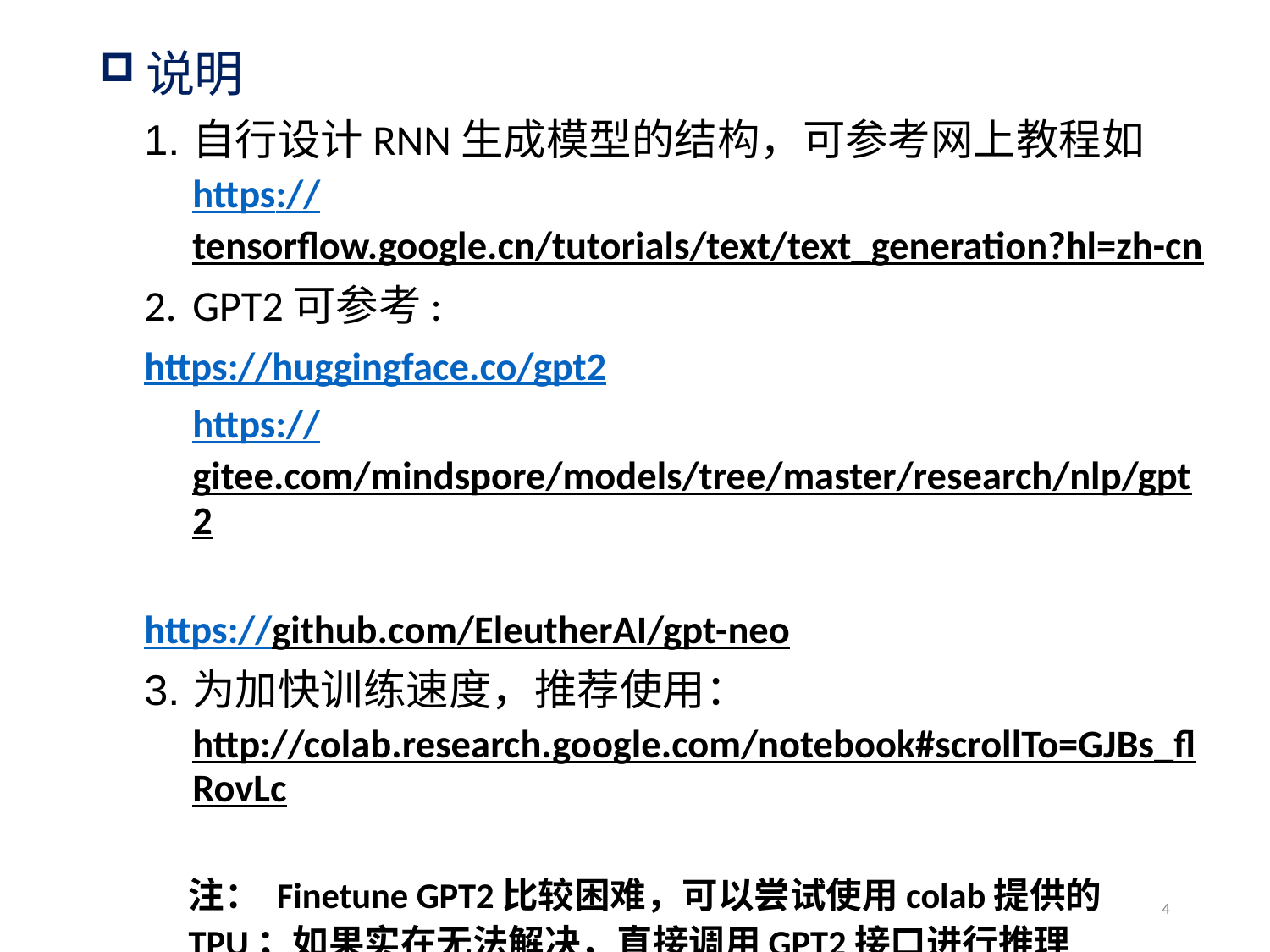

说明
自行设计RNN生成模型的结构，可参考网上教程如https://tensorflow.google.cn/tutorials/text/text_generation?hl=zh-cn
GPT2可参考:
	https://huggingface.co/gpt2
https://gitee.com/mindspore/models/tree/master/research/nlp/gpt2
	https://github.com/EleutherAI/gpt-neo
为加快训练速度，推荐使用：http://colab.research.google.com/notebook#scrollTo=GJBs_flRovLc
注： Finetune GPT2比较困难，可以尝试使用colab提供的TPU；如果实在无法解决，直接调用GPT2接口进行推理

4